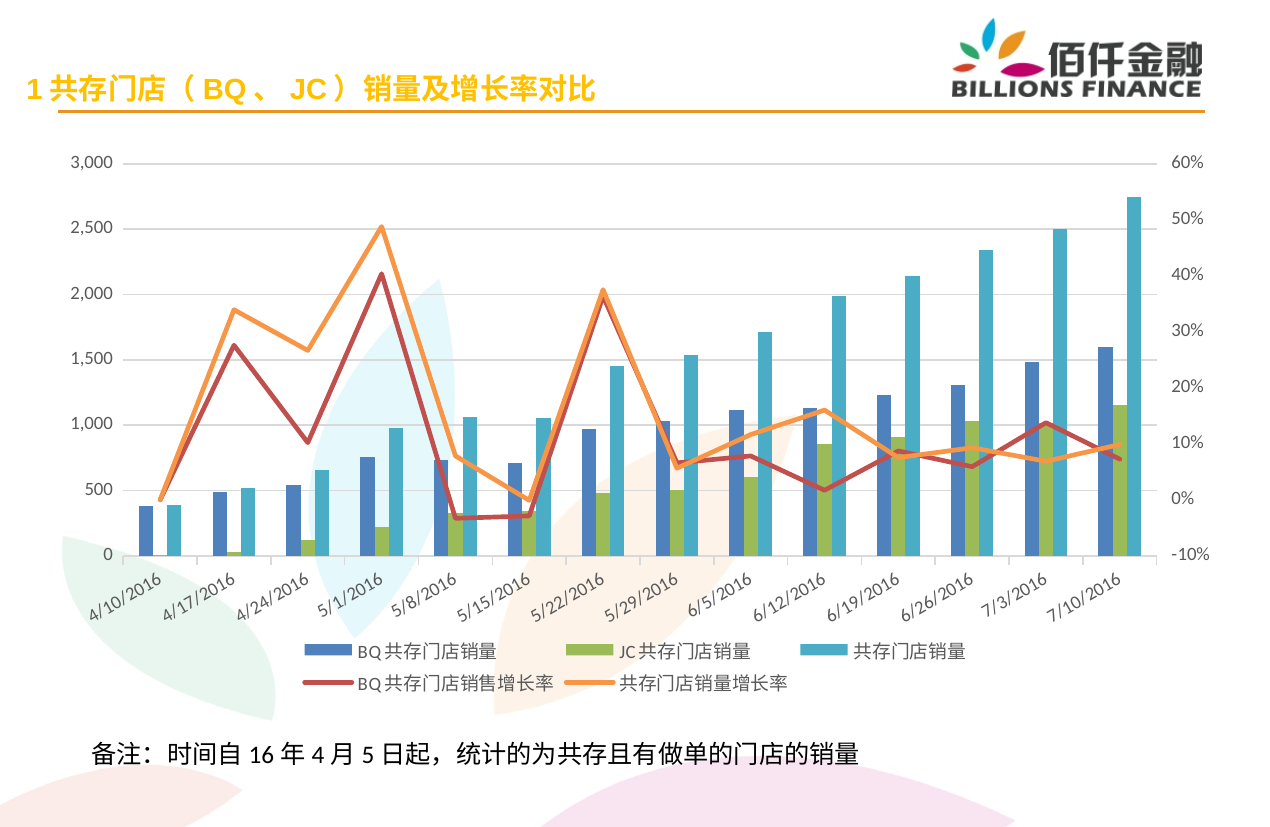

1共存门店（BQ、JC）销量及增长率对比

### Chart

| Category | BQ共存门店销量 | JC共存门店销量 | 共存门店销量 | BQ共存门店销售增长率 | 共存门店销量增长率 |
|---|---|---|---|---|---|
| 42470 | 384.0 | 5.0 | 389.0 | 0.0 | 0.0 |
| 42477 | 490.0 | 31.0 | 521.0 | 0.2760416666666667 | 0.3393316195372751 |
| 42484 | 540.0 | 120.0 | 660.0 | 0.10204081632653061 | 0.2667946257197697 |
| 42491 | 758.0 | 224.0 | 982.0 | 0.40370370370370373 | 0.48787878787878786 |
| 42498 | 733.0 | 326.0 | 1059.0 | -0.032981530343007916 | 0.07841140529531568 |
| 42505 | 712.0 | 346.0 | 1058.0 | -0.0286493860845839 | -0.0009442870632672333 |
| 42512 | 971.0 | 484.0 | 1455.0 | 0.3637640449438202 | 0.3752362948960302 |
| 42519 | 1035.0 | 502.0 | 1537.0 | 0.06591143151390319 | 0.056357388316151204 |
| 42526 | 1116.0 | 600.0 | 1716.0 | 0.0782608695652174 | 0.11646063760572543 |
| 42533 | 1135.0 | 856.0 | 1991.0 | 0.017025089605734768 | 0.16025641025641027 |
| 42540 | 1234.0 | 907.0 | 2141.0 | 0.08722466960352424 | 0.07533902561526871 |
| 42547 | 1307.0 | 1033.0 | 2340.0 | 0.05915721231766612 | 0.0929472209248015 |
| 42554 | 1487.0 | 1014.0 | 2501.0 | 0.13771996939556236 | 0.06880341880341881 |
| 42561 | 1595.0 | 1153.0 | 2748.0 | 0.0726294552790854 | 0.09876049580167932 |
备注：时间自16年4月5日起，统计的为共存且有做单的门店的销量